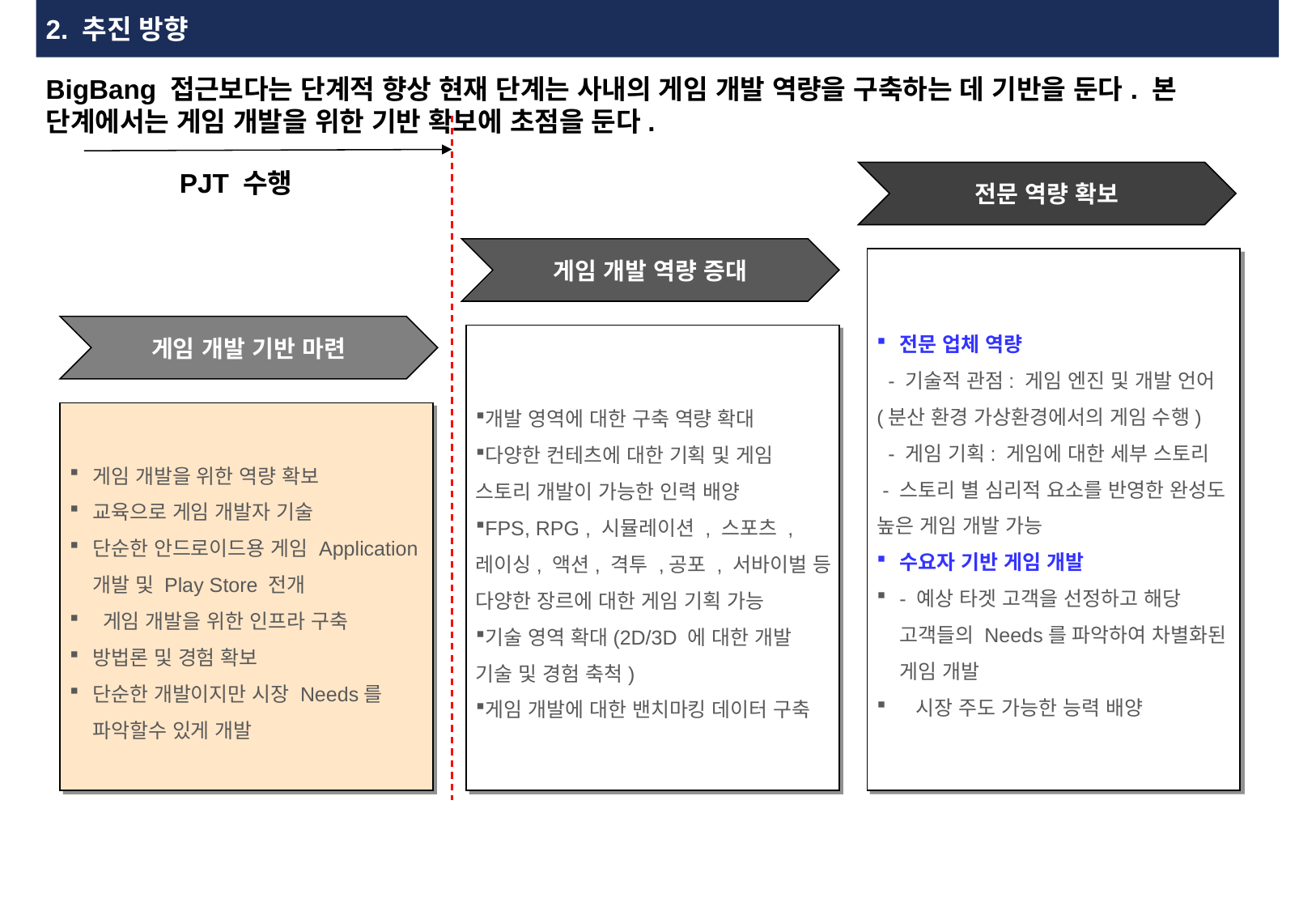

# 2. 추진 방향
BigBang 접근보다는 단계적 향상 현재 단계는 사내의 게임 개발 역량을 구축하는 데 기반을 둔다. 본 단계에서는 게임 개발을 위한 기반 확보에 초점을 둔다.
PJT 수행
전문 역량 확보
게임 개발 역량 증대
전문 업체 역량
  - 기술적 관점: 게임 엔진 및 개발 언어 (분산 환경 가상환경에서의 게임 수행)
  - 게임 기획: 게임에 대한 세부 스토리
 - 스토리 별 심리적 요소를 반영한 완성도 높은 게임 개발 가능
수요자 기반 게임 개발
- 예상 타겟 고객을 선정하고 해당 고객들의 Needs를 파악하여 차별화된 게임 개발
  시장 주도 가능한 능력 배양
게임 개발 기반 마련
개발 영역에 대한 구축 역량 확대
다양한 컨테츠에 대한 기획 및 게임 스토리 개발이 가능한 인력 배양
FPS, RPG , 시뮬레이션 , 스포츠 , 레이싱, 액션, 격투 ,공포 , 서바이벌 등 다양한 장르에 대한 게임 기획 가능
기술 영역 확대(2D/3D 에 대한 개발 기술 및 경험 축척)
게임 개발에 대한 밴치마킹 데이터 구축
게임 개발을 위한 역량 확보
교육으로 게임 개발자 기술
단순한 안드로이드용 게임 Application개발 및 Play Store 전개
 게임 개발을 위한 인프라 구축
방법론 및 경험 확보
단순한 개발이지만 시장 Needs를 파악할수 있게 개발